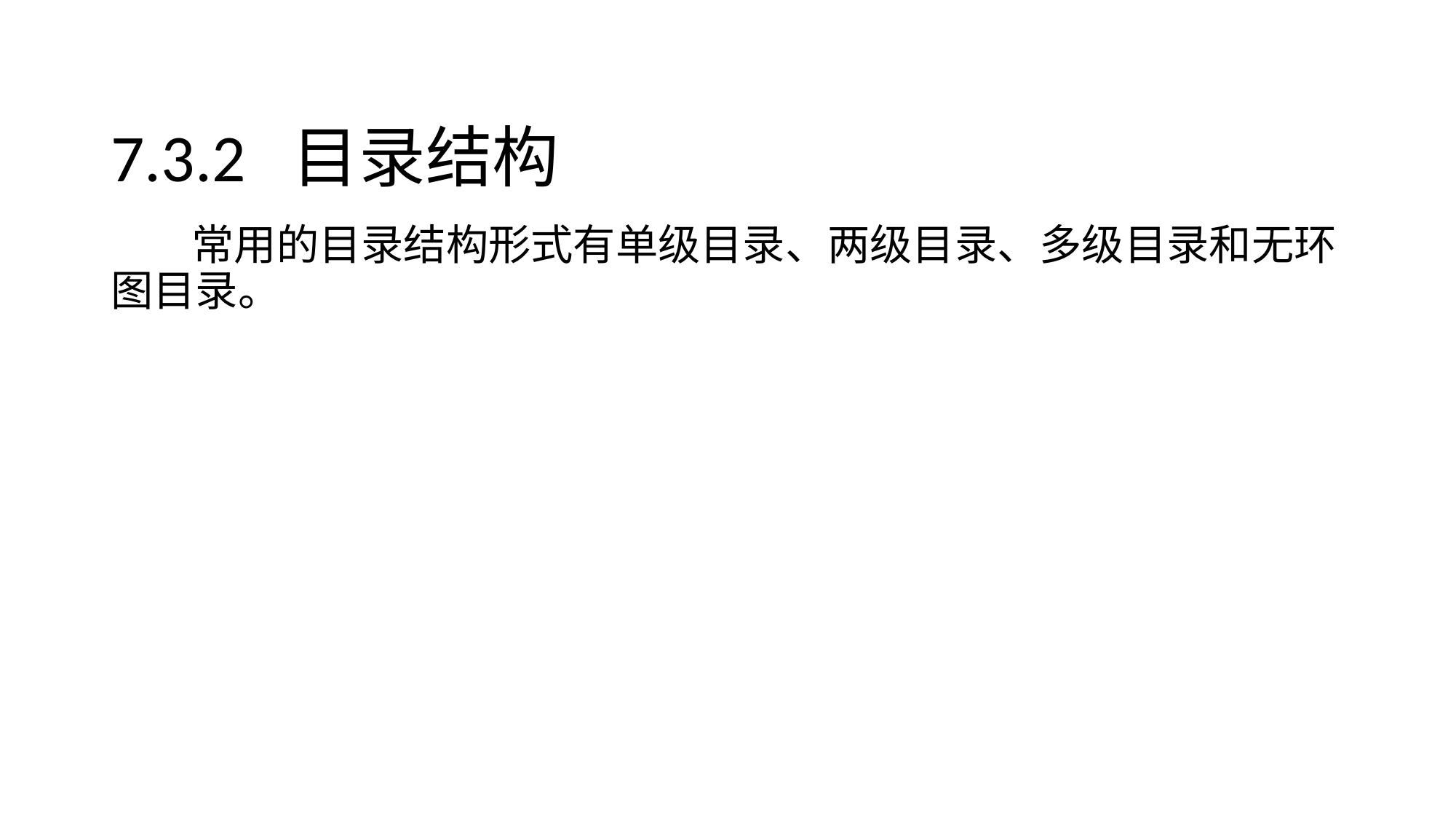

7.3.2  目录结构
   　常用的目录结构形式有单级目录、两级目录、多级目录和无环图目录。

4